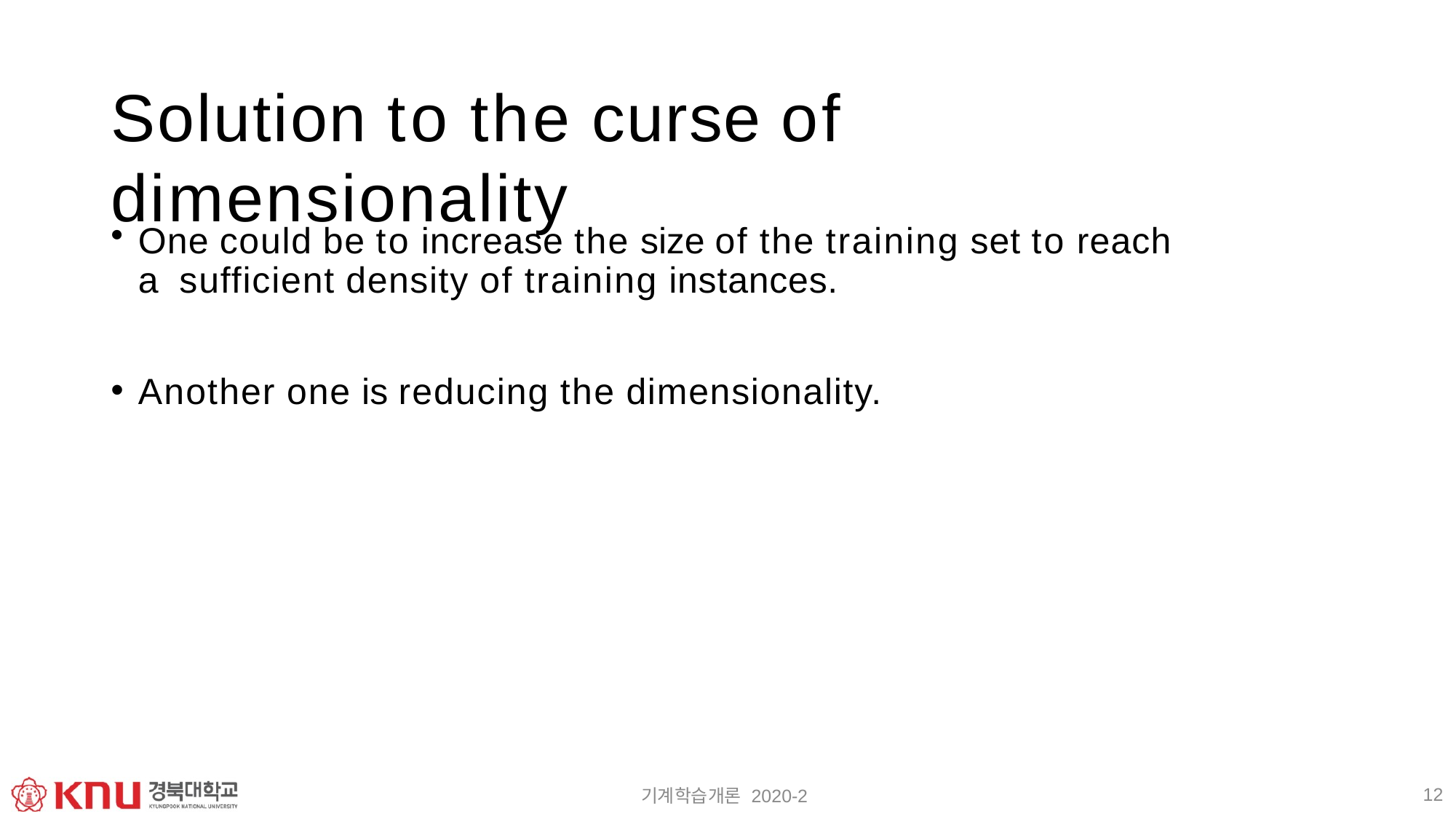

# Solution to the curse of dimensionality
One could be to increase the size of the training set to reach a  sufficient density of training instances.

Another one is reducing the dimensionality.
12
기계학습개론 2020-2